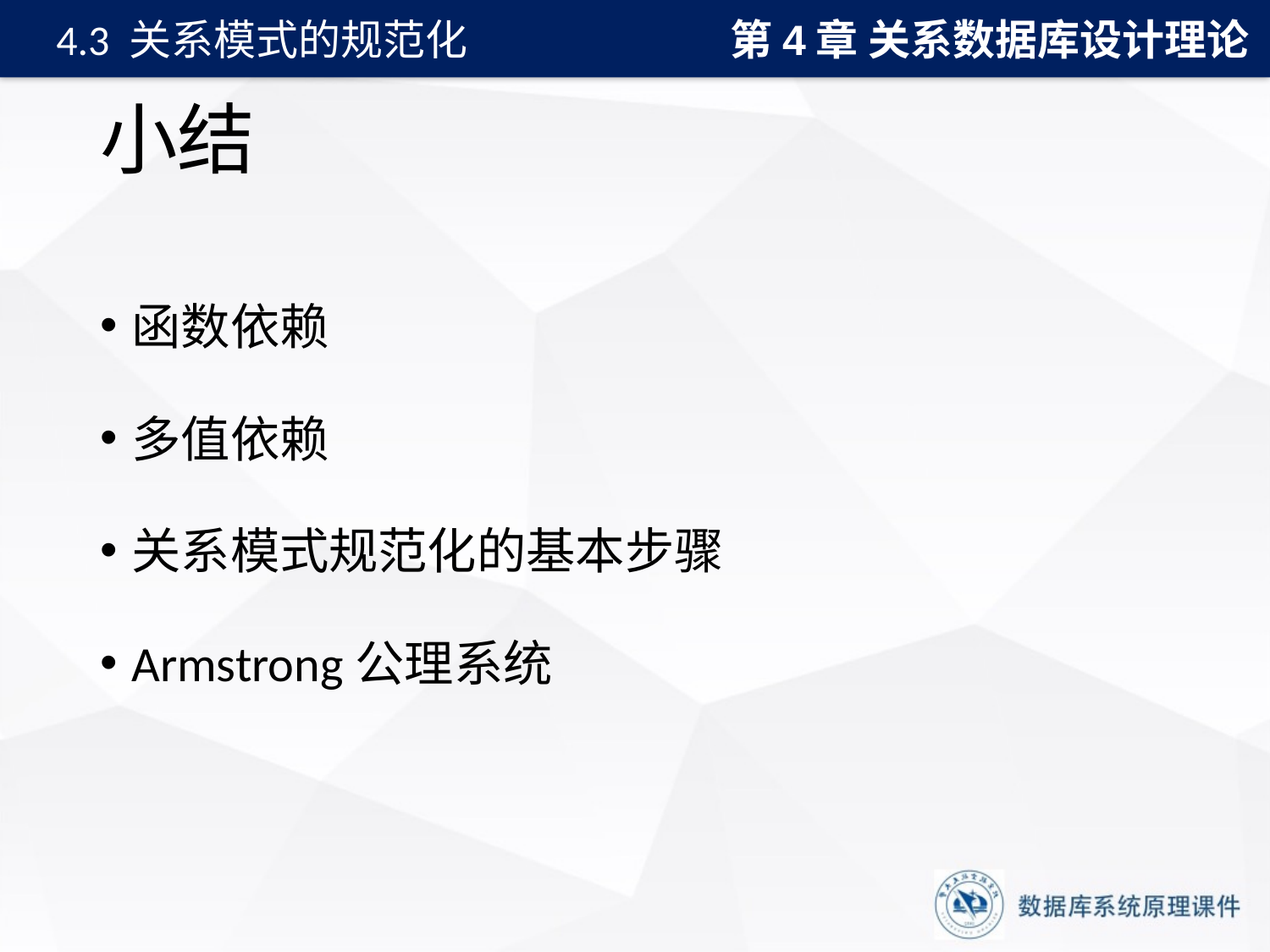

第4章 关系数据库设计理论
4.3 关系模式的规范化
# 小结
函数依赖
多值依赖
关系模式规范化的基本步骤
Armstrong公理系统